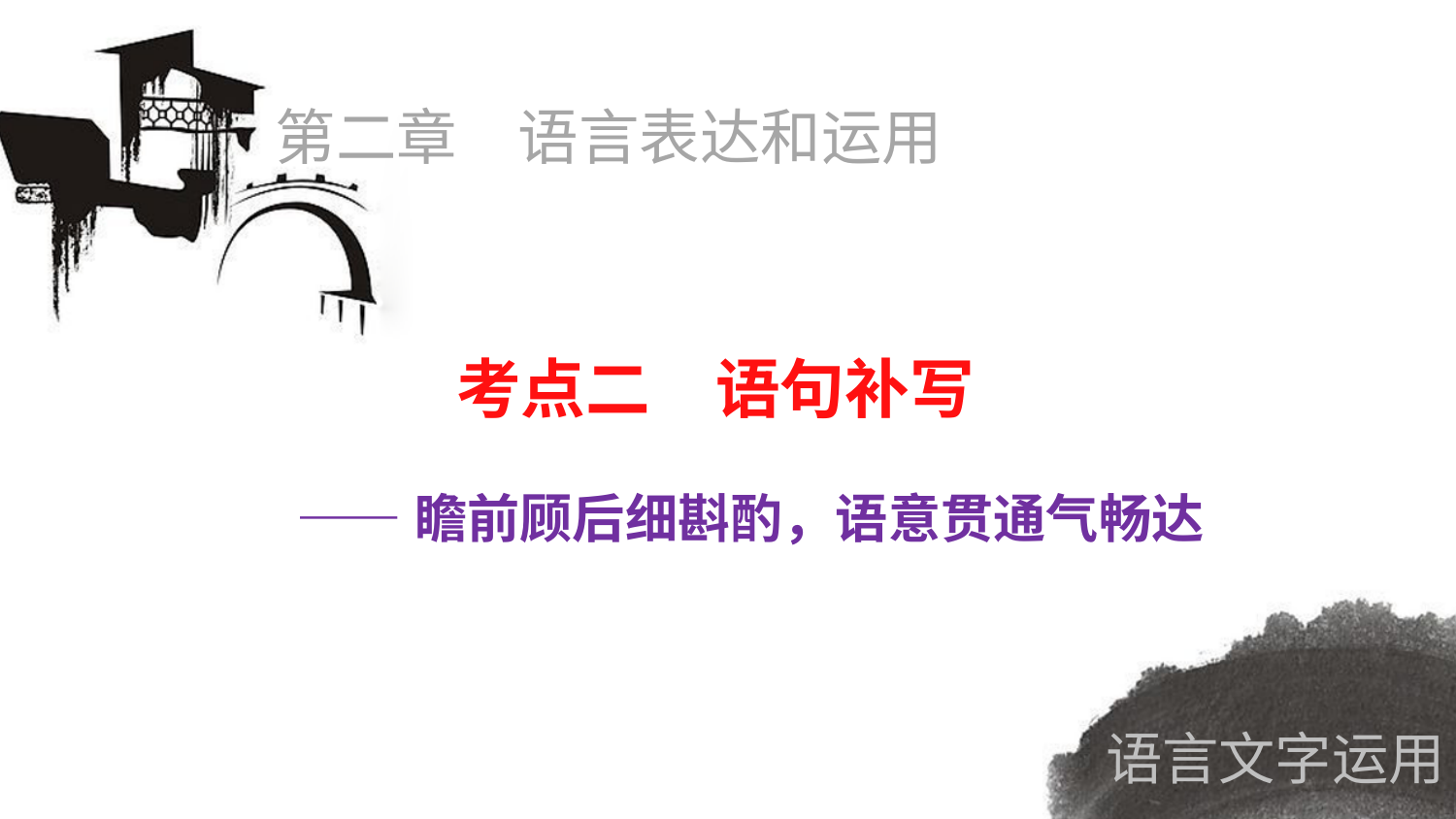

第二章　语言表达和运用
考点二　语句补写
——瞻前顾后细斟酌，语意贯通气畅达
语言文字运用